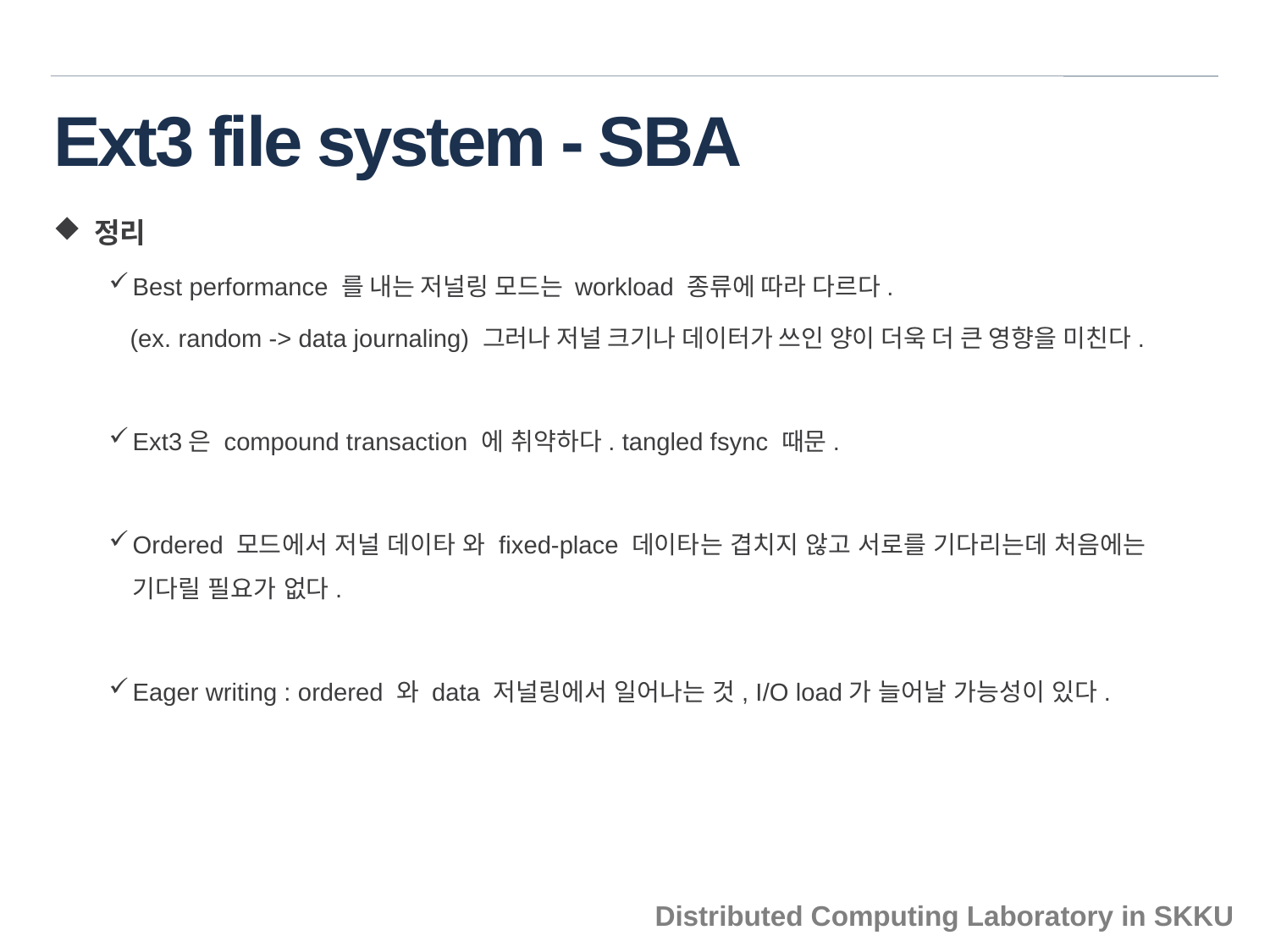

# Ext3 file system - SBA
 정리
Best performance 를 내는 저널링 모드는 workload 종류에 따라 다르다.
           (ex. random -> data journaling) 그러나 저널 크기나 데이터가 쓰인 양이 더욱 더 큰 영향을 미친다.

Ext3은 compound transaction 에 취약하다. tangled fsync 때문.

Ordered 모드에서 저널 데이타 와 fixed-place 데이타는 겹치지 않고 서로를 기다리는데 처음에는 기다릴 필요가 없다.

Eager writing : ordered 와 data 저널링에서 일어나는 것, I/O load가 늘어날 가능성이 있다.
Distributed Computing Laboratory in SKKU